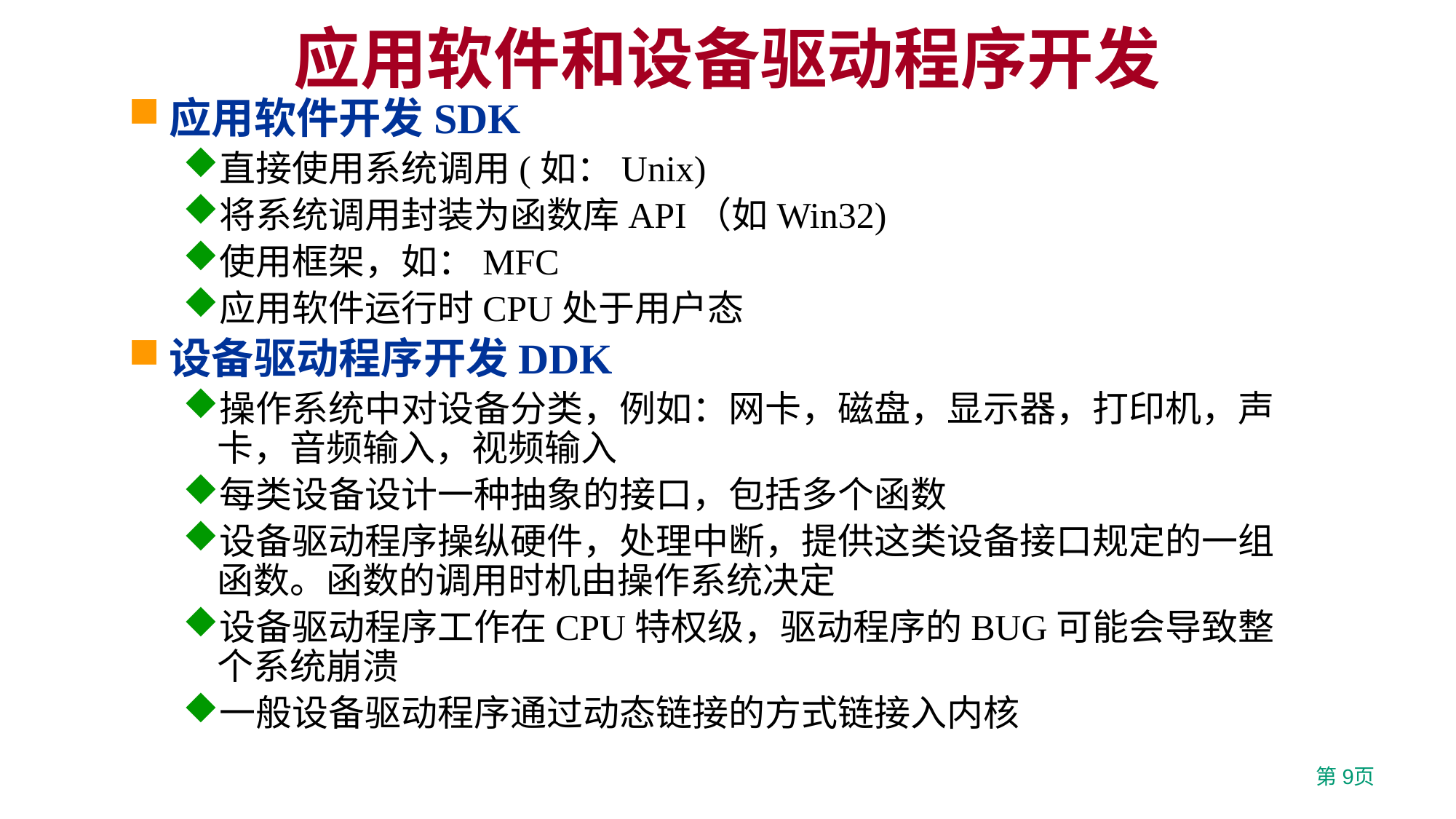

# 应用软件和设备驱动程序开发
应用软件开发SDK
直接使用系统调用(如：Unix)
将系统调用封装为函数库API（如Win32)
使用框架，如：MFC
应用软件运行时CPU处于用户态
设备驱动程序开发DDK
操作系统中对设备分类，例如：网卡，磁盘，显示器，打印机，声卡，音频输入，视频输入
每类设备设计一种抽象的接口，包括多个函数
设备驱动程序操纵硬件，处理中断，提供这类设备接口规定的一组函数。函数的调用时机由操作系统决定
设备驱动程序工作在CPU特权级，驱动程序的BUG可能会导致整个系统崩溃
一般设备驱动程序通过动态链接的方式链接入内核